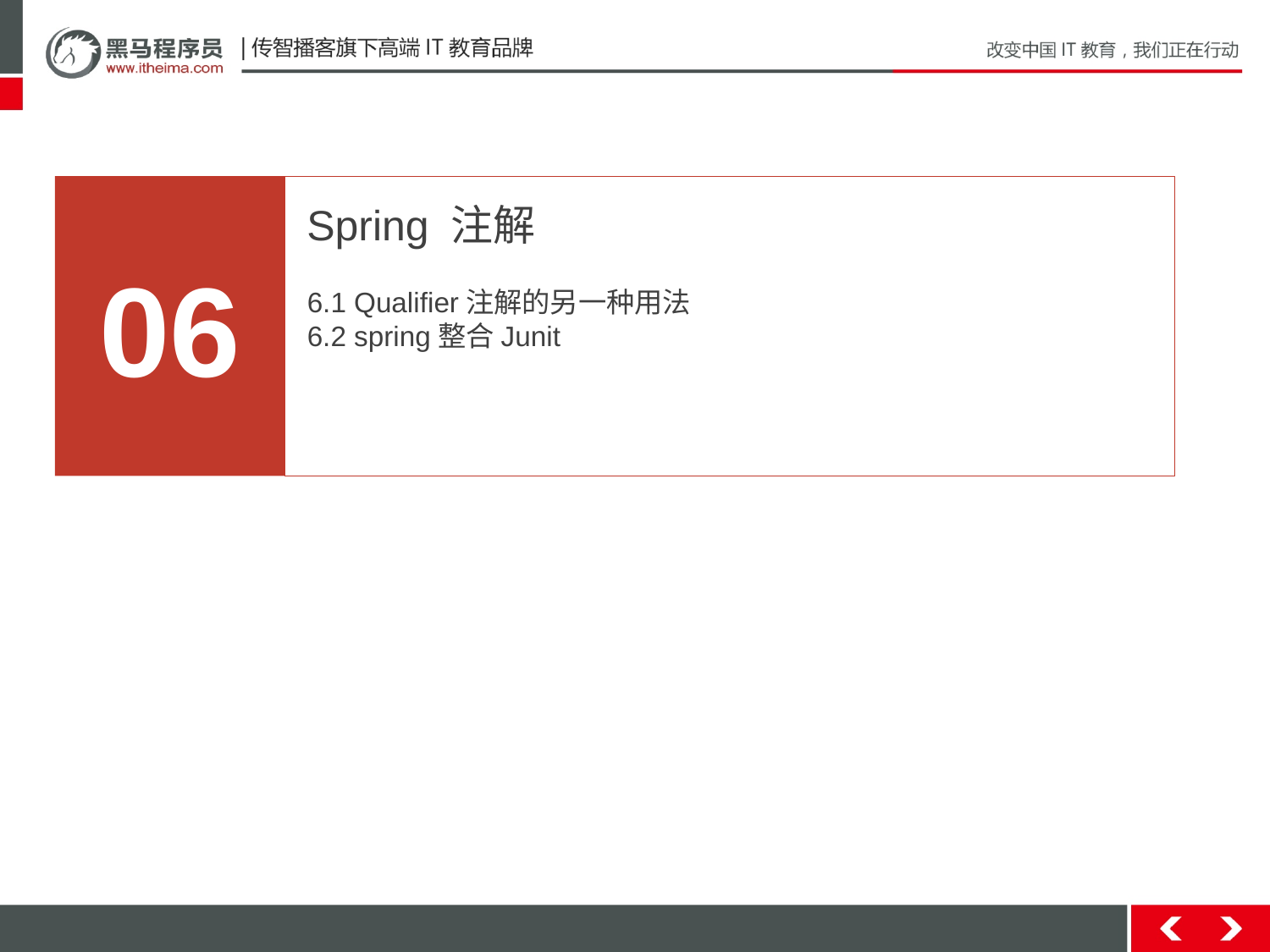

06

Spring 注解
6.1 Qualifier注解的另一种用法
6.2 spring整合Junit